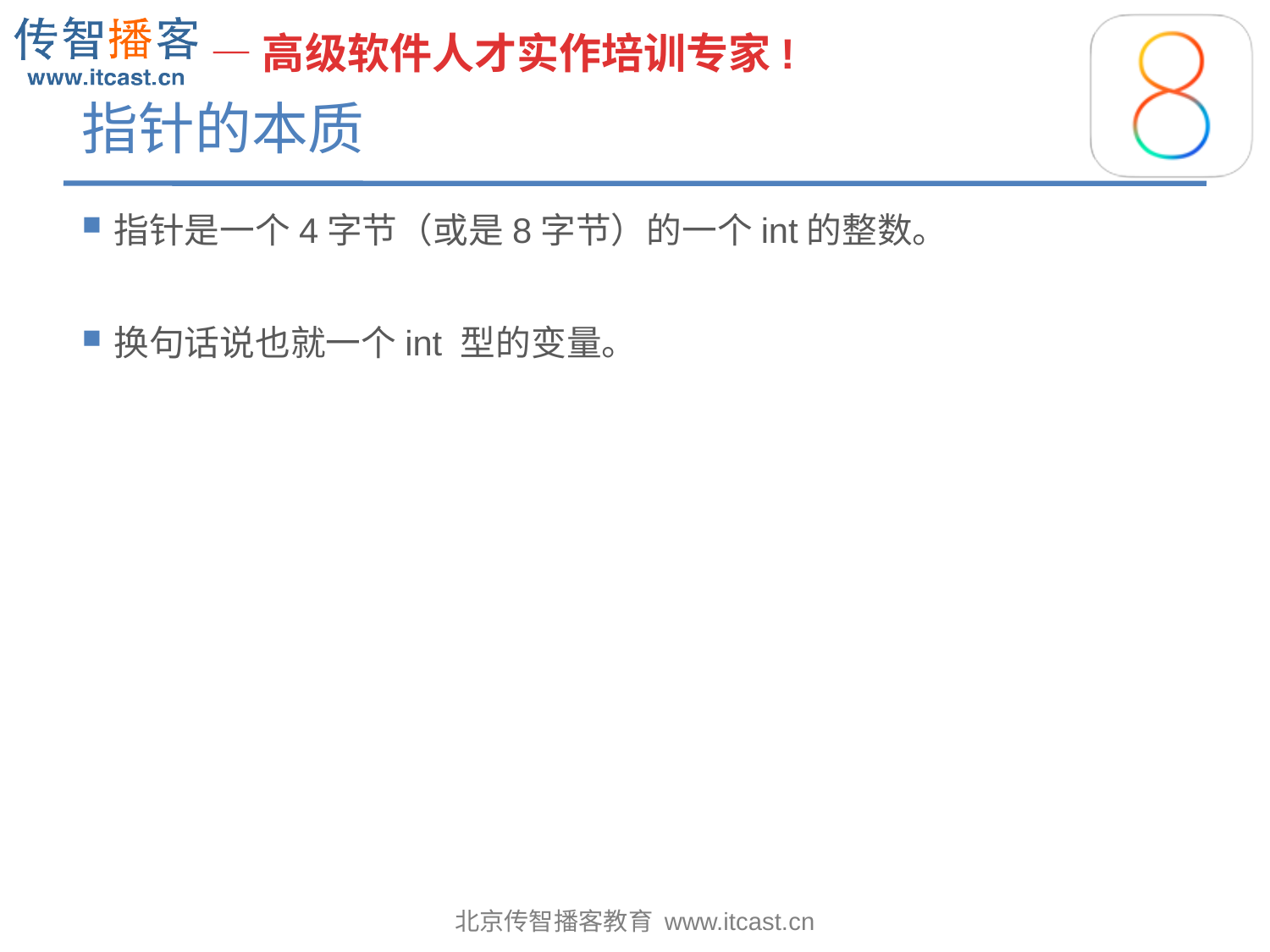

# 指针的本质
指针是一个4字节（或是8字节）的一个int的整数。

换句话说也就一个int 型的变量。